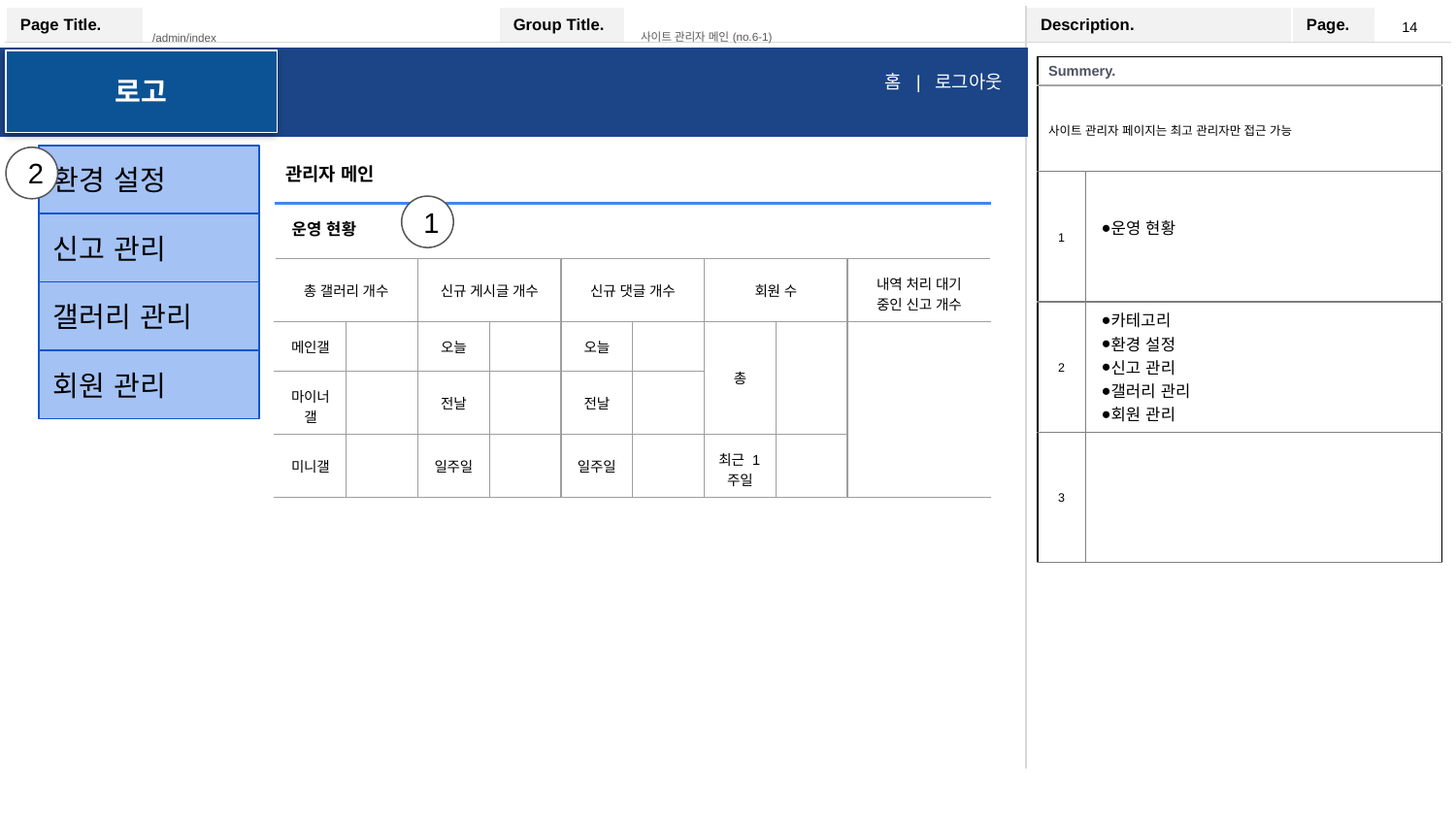

14
사이트 관리자 메인 (no.6-1)
/admin/index

로고
| Summery. |  |
| --- | --- |
| 사이트 관리자 페이지는 최고 관리자만 접근 가능 |  |
| 1 | 운영 현황 |
| 2 | 카테고리 환경 설정 신고 관리 갤러리 관리 회원 관리 |
| 3 |  |
홈  |  로그아웃
환경 설정
2
관리자 메인
1
운영 현황
신고 관리
| 총 갤러리 개수 |  | 신규 게시글 개수 |  | 신규 댓글 개수 |  | 회원 수 |  | 내역 처리 대기 중인 신고 개수 |  |
| --- | --- | --- | --- | --- | --- | --- | --- | --- | --- |
| 메인갤 |  | 오늘 |  | 오늘 |  | 총 |  |  |  |
| 마이너 갤 |  | 전날 |  | 전날 |  |  |  |  |  |
| 미니갤 |  | 일주일 |  | 일주일 |  | 최근 1주일 |  |  |  |
갤러리 관리
회원 관리